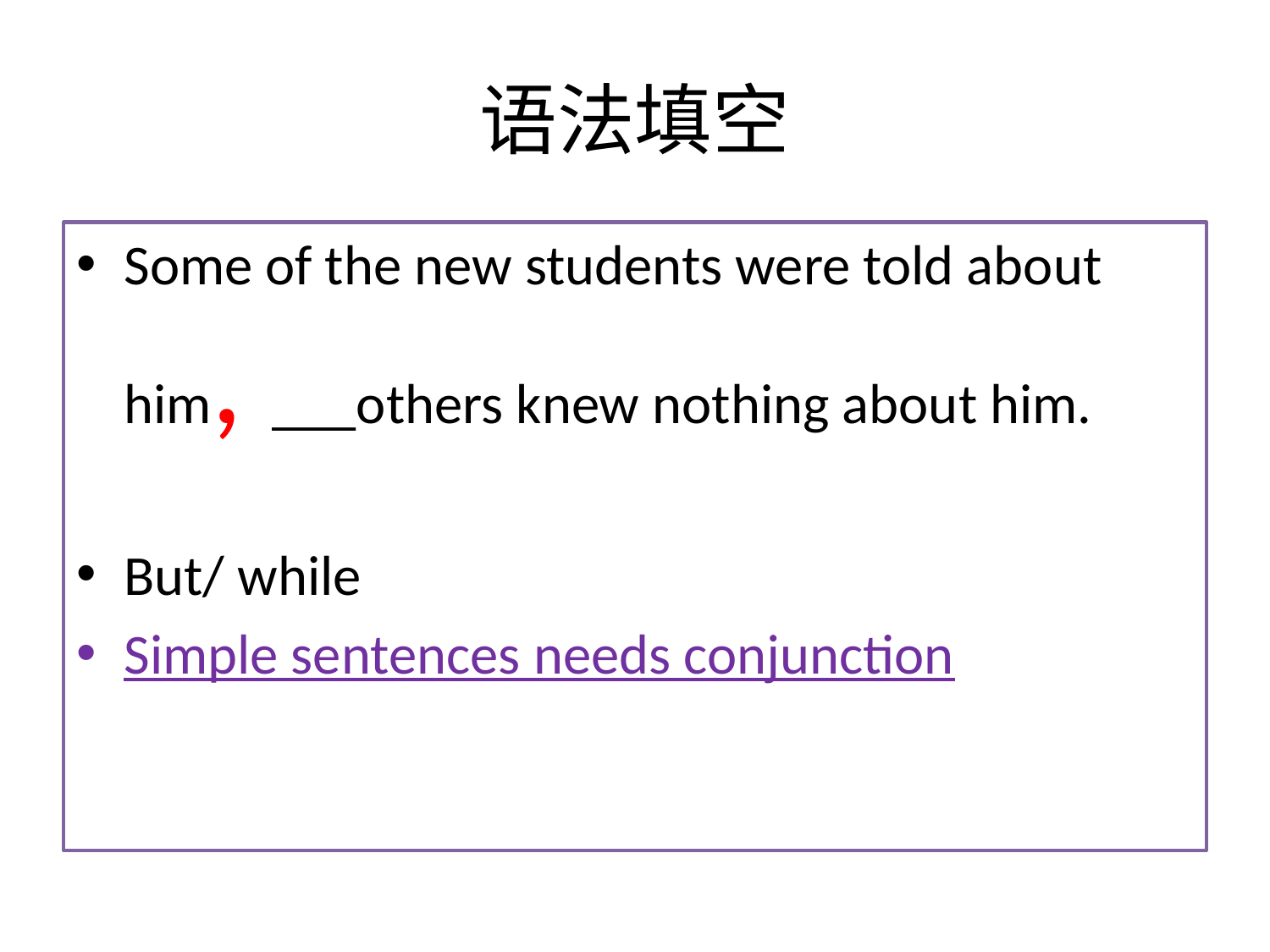

# 语法填空
Some of the new students were told about him, ___others knew nothing about him.

But/ while
Simple sentences needs conjunction